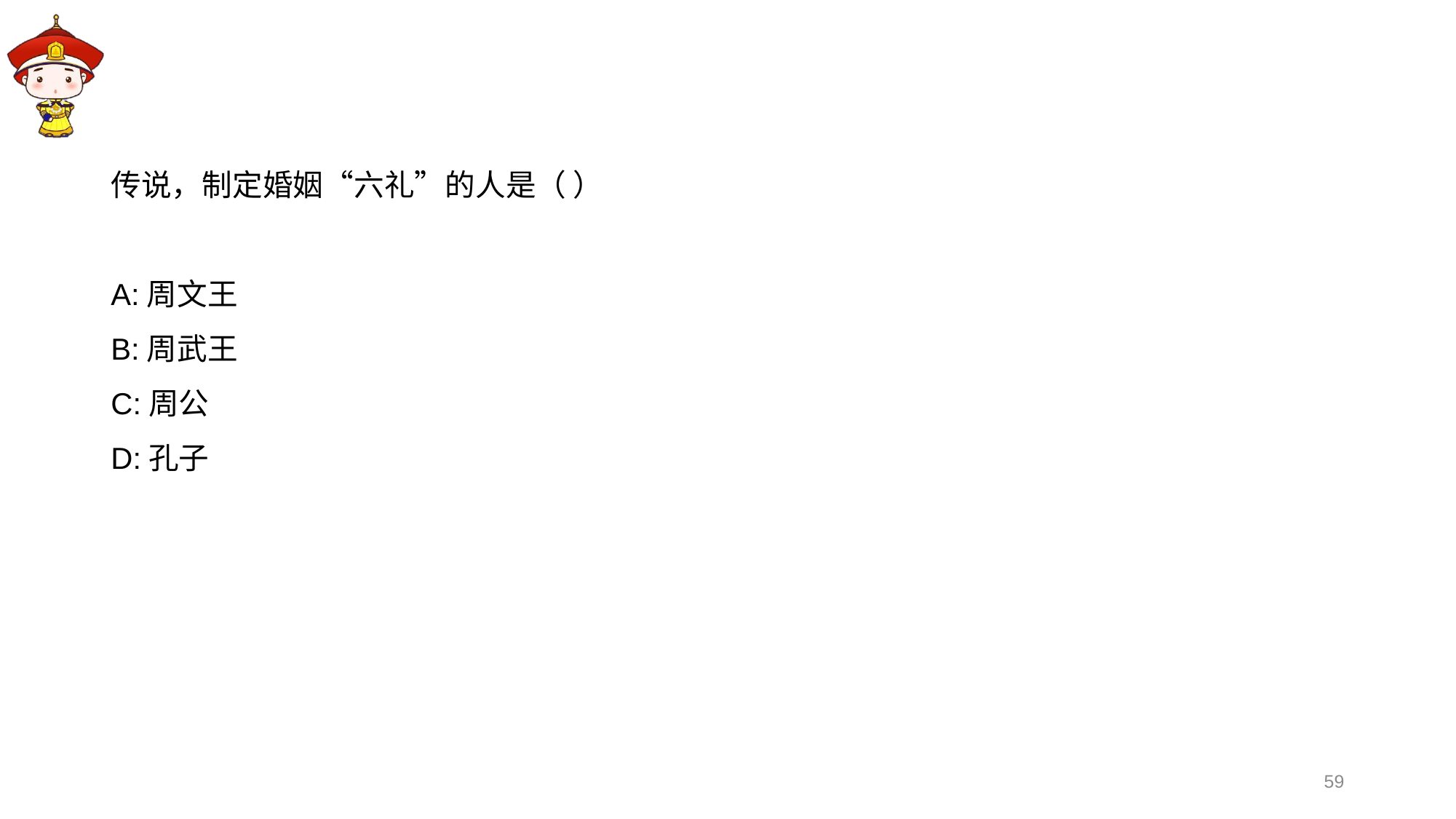

#
传说，制定婚姻“六礼”的人是（ ）

A:周文王
B:周武王
C:周公
D:孔子

59